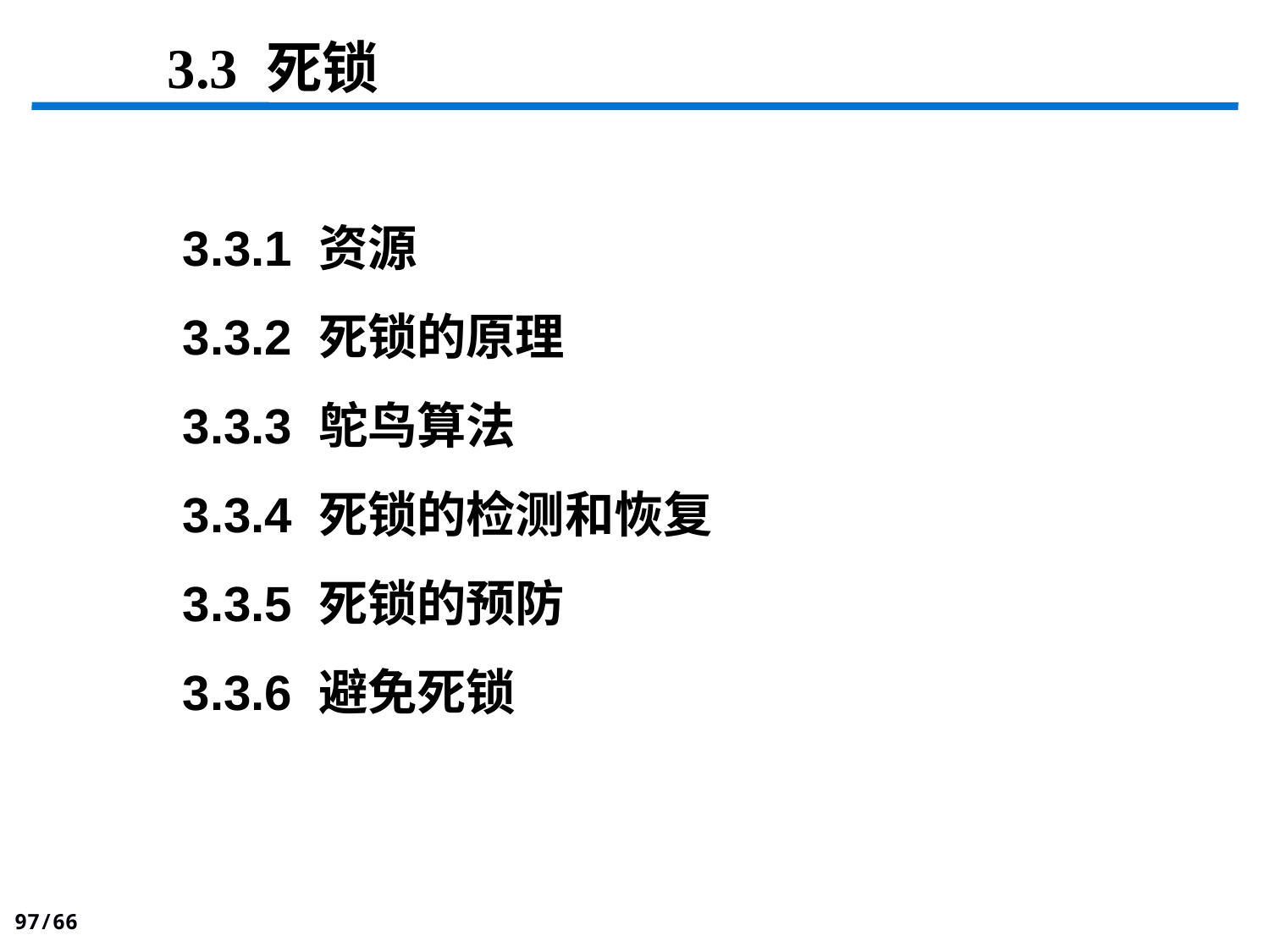

# 3.3 死锁
3.3.1 资源
3.3.2 死锁的原理
3.3.3 鸵鸟算法
3.3.4 死锁的检测和恢复
3.3.5 死锁的预防
3.3.6 避免死锁